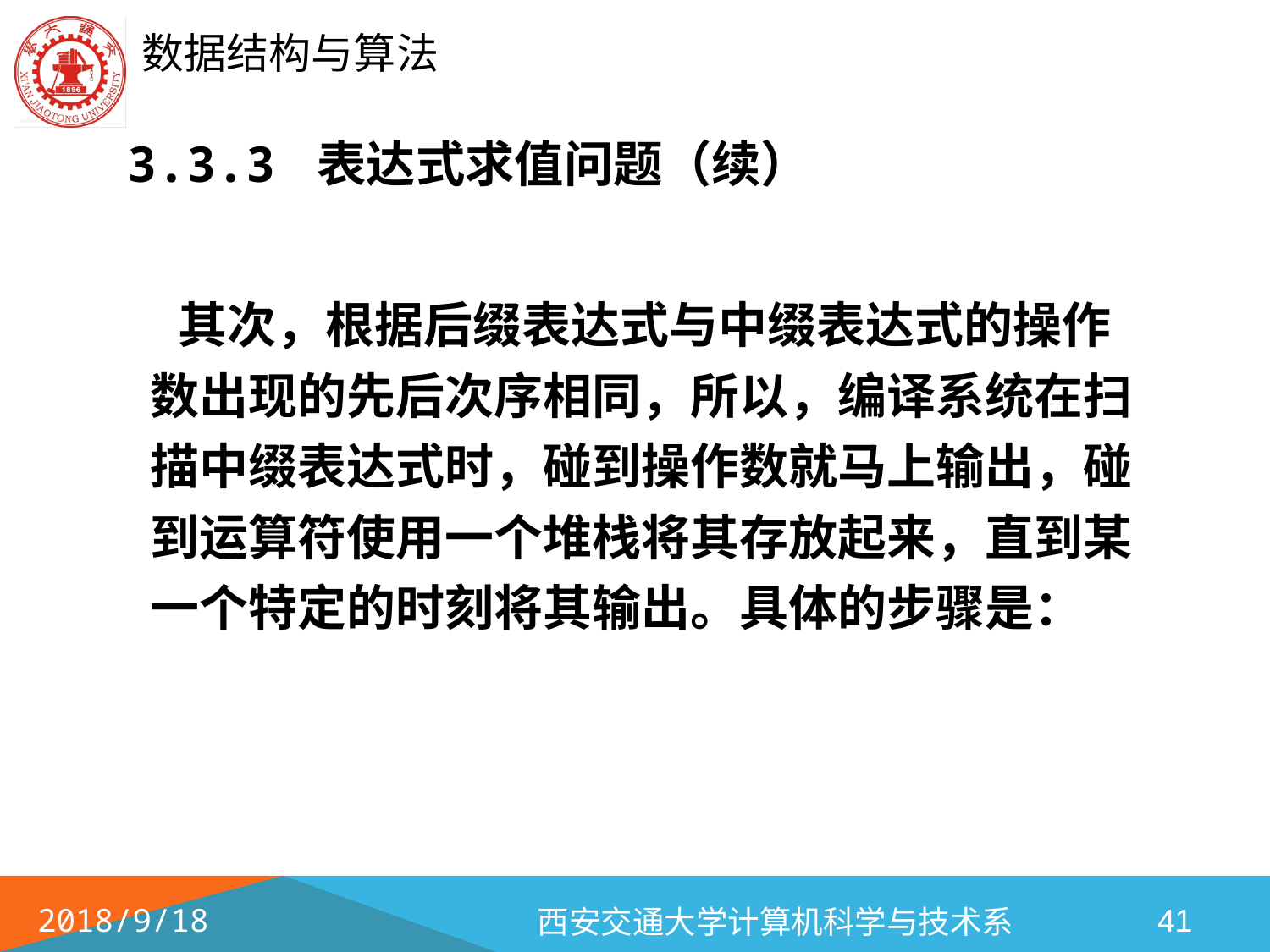

# 3.3.3 表达式求值问题（续）
      其次，根据后缀表达式与中缀表达式的操作数出现的先后次序相同，所以，编译系统在扫描中缀表达式时，碰到操作数就马上输出，碰到运算符使用一个堆栈将其存放起来，直到某一个特定的时刻将其输出。具体的步骤是：